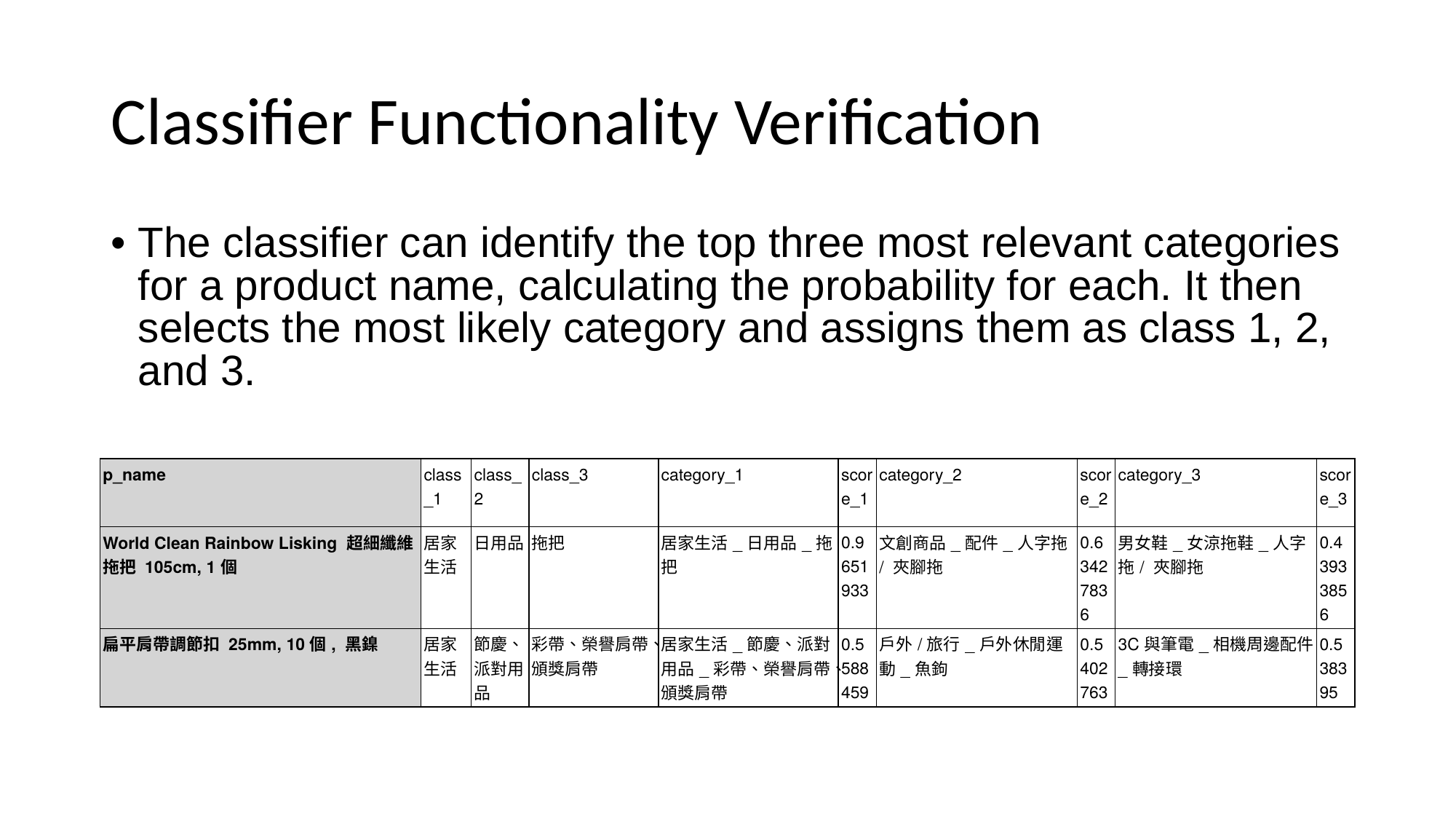

# Classifier Functionality Verification
The classifier can identify the top three most relevant categories for a product name, calculating the probability for each. It then selects the most likely category and assigns them as class 1, 2, and 3.

| p\_name | class\_1 | class\_2 | class\_3 | category\_1 | score\_1 | category\_2 | score\_2 | category\_3 | score\_3 |
| --- | --- | --- | --- | --- | --- | --- | --- | --- | --- |
| World Clean Rainbow Lisking 超細纖維拖把 105cm, 1個 | 居家生活 | 日用品 | 拖把 | 居家生活\_日用品\_拖把 | 0.9651933 | 文創商品\_配件\_人字拖/ 夾腳拖 | 0.63427836 | 男女鞋\_女涼拖鞋\_人字拖/ 夾腳拖 | 0.43933856 |
| --- | --- | --- | --- | --- | --- | --- | --- | --- | --- |
| 扁平肩帶調節扣 25mm, 10個, 黑鎳 | 居家生活 | 節慶、派對用品 | 彩帶、榮譽肩帶、頒獎肩帶 | 居家生活\_節慶、派對用品\_彩帶、榮譽肩帶、頒獎肩帶 | 0.5588459 | 戶外/旅行\_戶外休閒運動\_魚鉤 | 0.5402763 | 3C與筆電\_相機周邊配件\_轉接環 | 0.538395 |